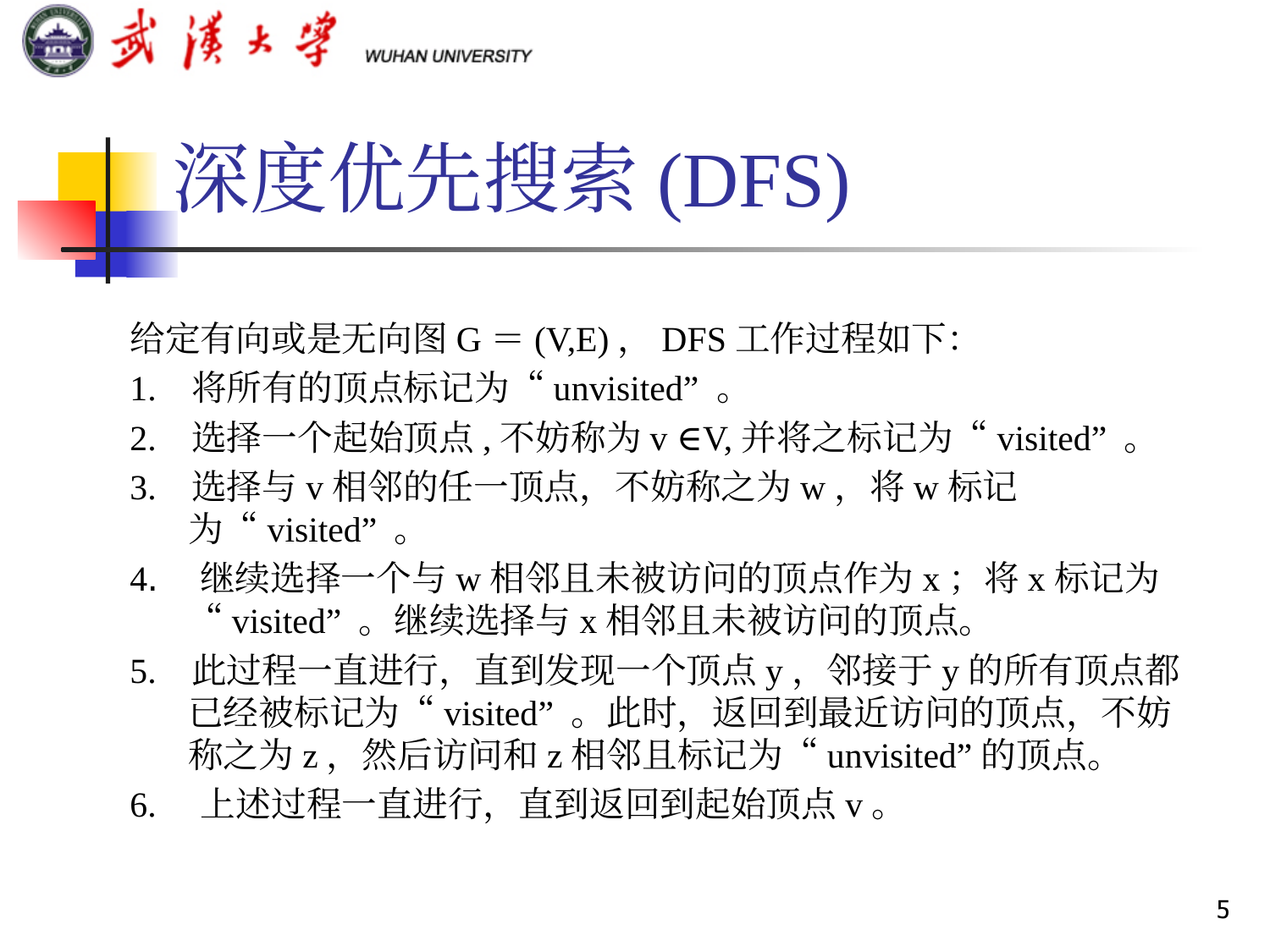

# 深度优先搜索(DFS)
给定有向或是无向图G＝(V,E)，DFS工作过程如下：
1.   将所有的顶点标记为“unvisited” 。
2.   选择一个起始顶点,不妨称为v ∈V,并将之标记为“visited” 。
3.   选择与v相邻的任一顶点，不妨称之为w，将w标记为“visited” 。
4.   继续选择一个与w相邻且未被访问的顶点作为x；将x标记为“visited” 。继续选择与x相邻且未被访问的顶点。
5.   此过程一直进行，直到发现一个顶点y，邻接于y的所有顶点都已经被标记为“visited” 。此时，返回到最近访问的顶点，不妨称之为z，然后访问和z相邻且标记为“unvisited”的顶点。
6.    上述过程一直进行，直到返回到起始顶点v。

5